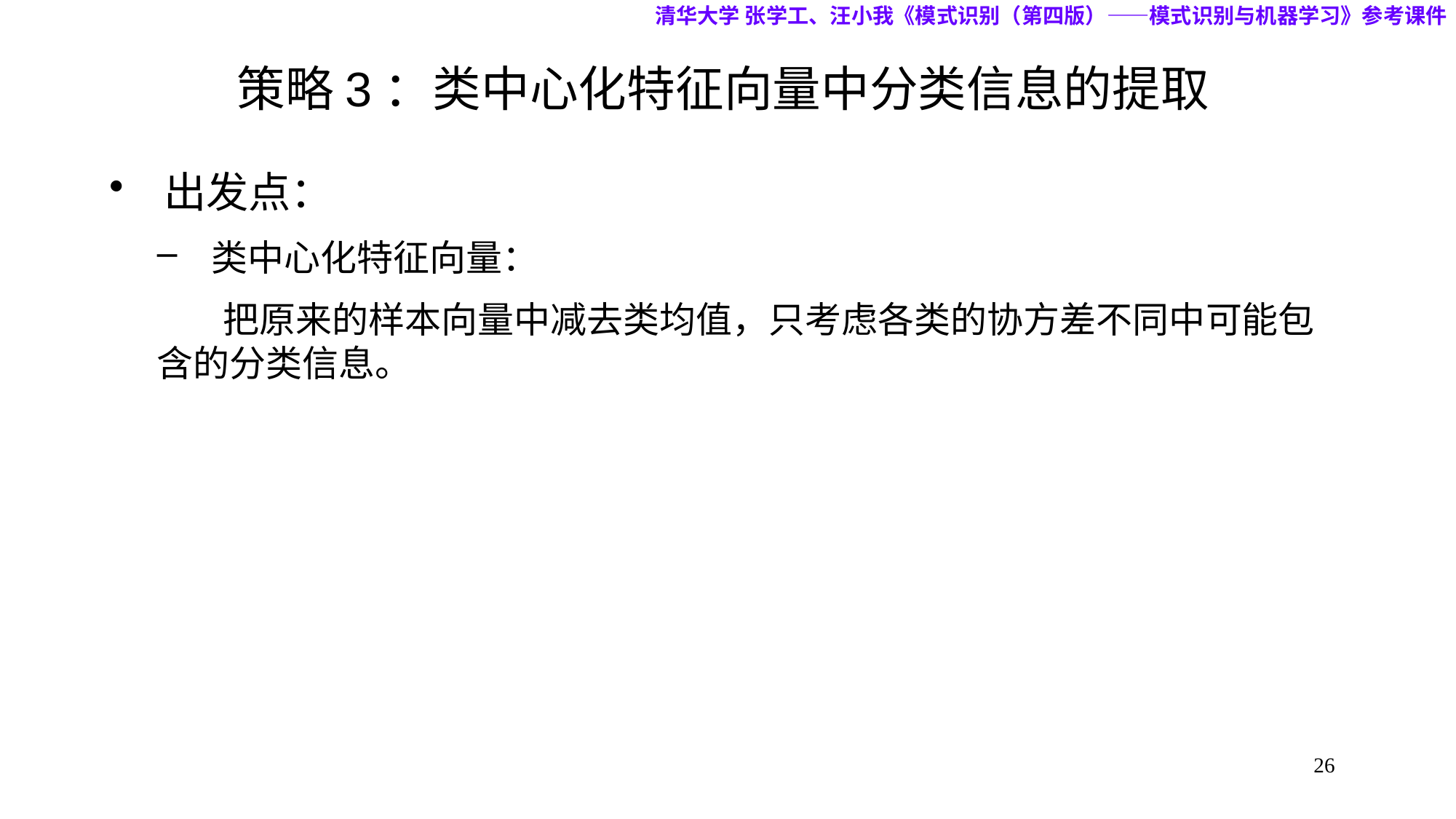

清华大学 张学工、汪小我《模式识别（第四版）——模式识别与机器学习》参考课件
# 策略3：类中心化特征向量中分类信息的提取
出发点：
类中心化特征向量：
       把原来的样本向量中减去类均值，只考虑各类的协方差不同中可能包含的分类信息。
26